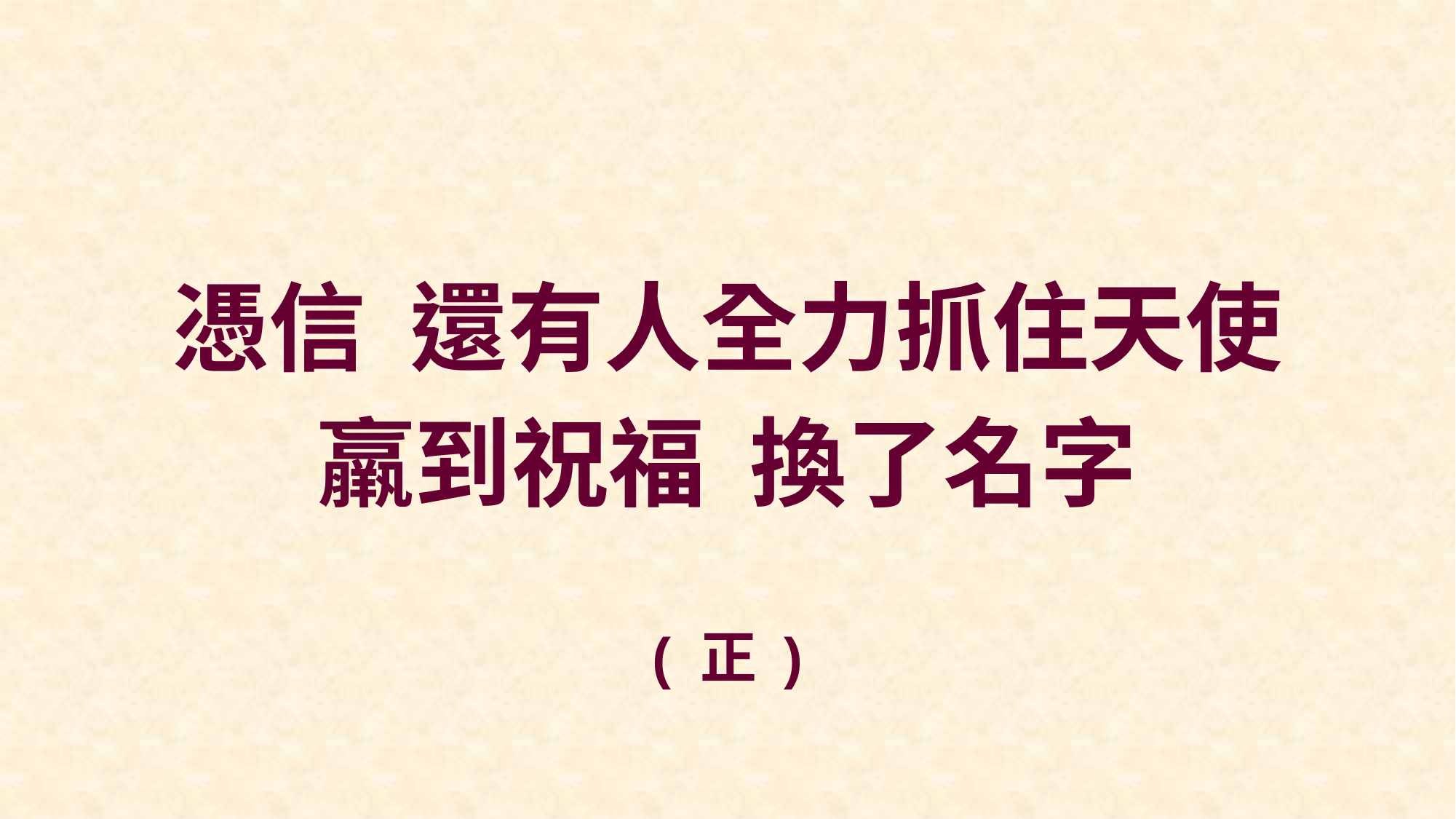

憑信  還有人全力抓住天使
羸到祝福  換了名字
( 正 )